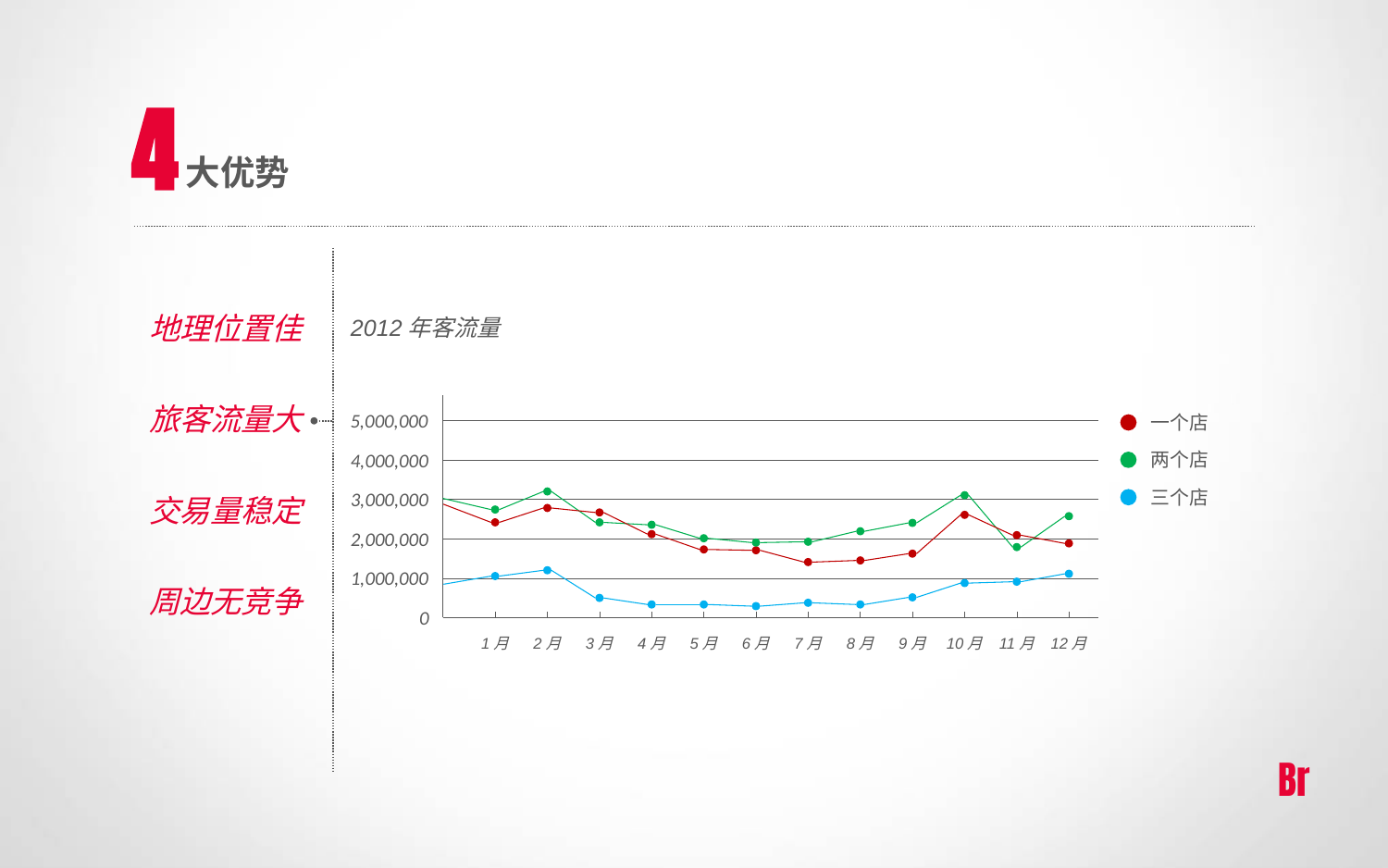

4
大优势
地理位置佳
2012年客流量
旅客流量大
5,000,000
一个店

两个店

三个店

4,000,000
3,000,000
交易量稳定

2,000,000
1,000,000
周边无竞争
0
1月
2月
3月
4月
5月
6月
7月
8月
9月
10月
11月
12月